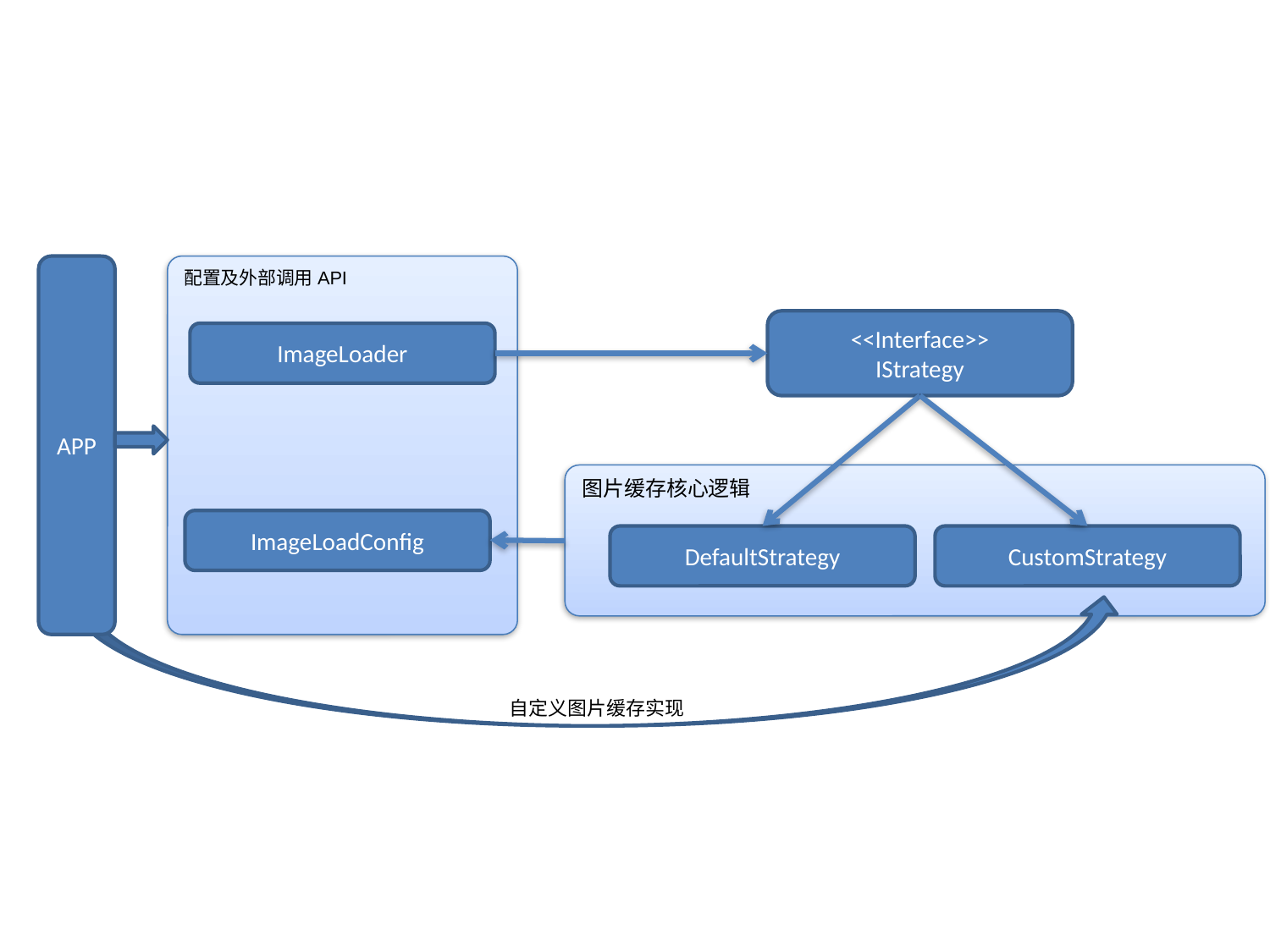

APP
配置及外部调用API
<<Interface>>
IStrategy
ImageLoader

图片缓存核心逻辑
ImageLoadConfig
DefaultStrategy
CustomStrategy

自定义图片缓存实现